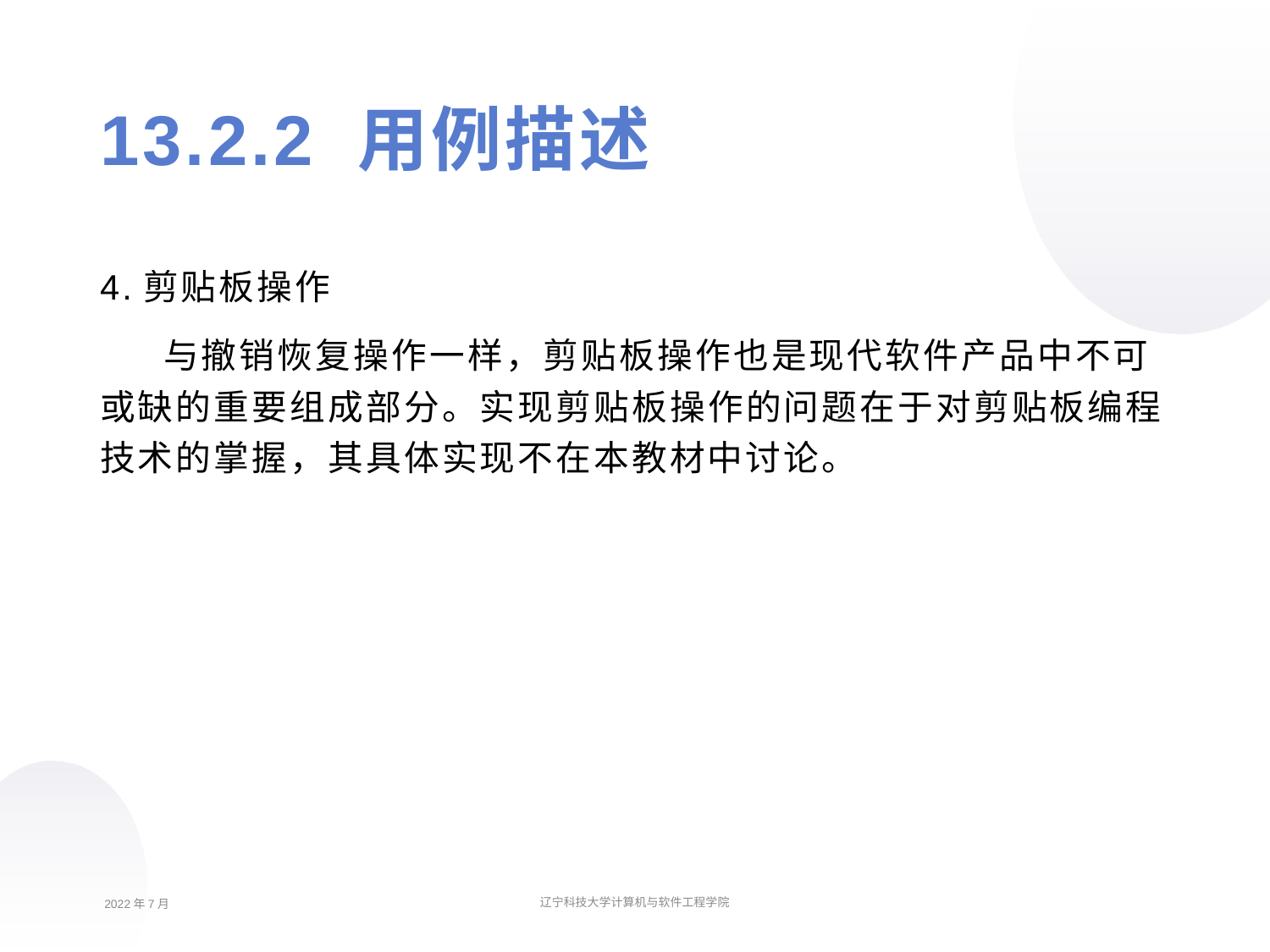

13.2.2 用例描述
4.剪贴板操作
与撤销恢复操作一样，剪贴板操作也是现代软件产品中不可或缺的重要组成部分。实现剪贴板操作的问题在于对剪贴板编程技术的掌握，其具体实现不在本教材中讨论。

2022年7月
辽宁科技大学计算机与软件工程学院
19